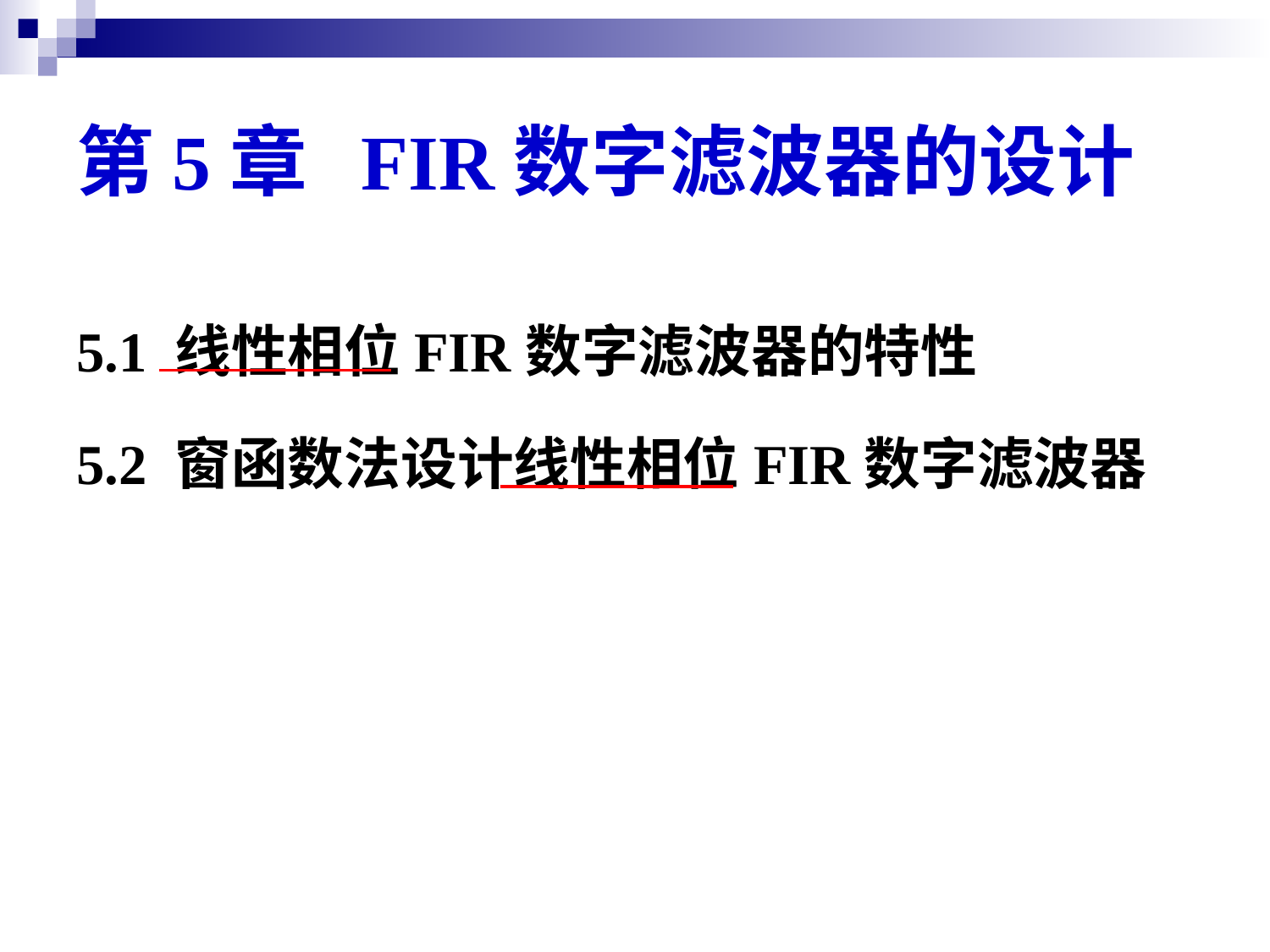

# 第5章  FIR数字滤波器的设计
5.1 线性相位FIR数字滤波器的特性
5.2 窗函数法设计线性相位FIR数字滤波器